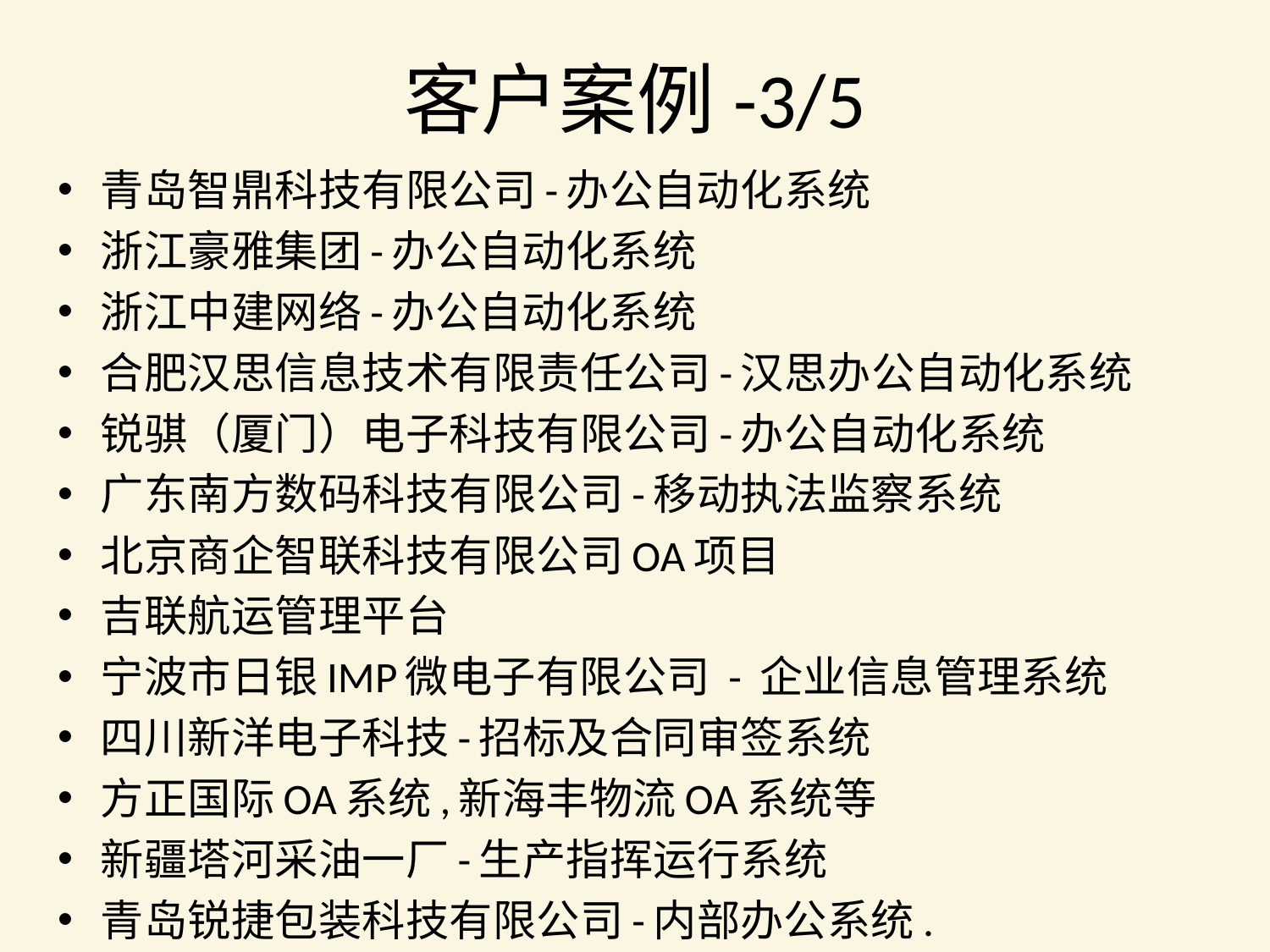

# 客户案例-3/5
青岛智鼎科技有限公司-办公自动化系统
浙江豪雅集团-办公自动化系统
浙江中建网络-办公自动化系统
合肥汉思信息技术有限责任公司-汉思办公自动化系统
锐骐（厦门）电子科技有限公司-办公自动化系统
广东南方数码科技有限公司-移动执法监察系统
北京商企智联科技有限公司OA项目
吉联航运管理平台
宁波市日银IMP微电子有限公司 - 企业信息管理系统
四川新洋电子科技-招标及合同审签系统
方正国际OA系统,新海丰物流OA系统等
新疆塔河采油一厂-生产指挥运行系统
青岛锐捷包装科技有限公司-内部办公系统.